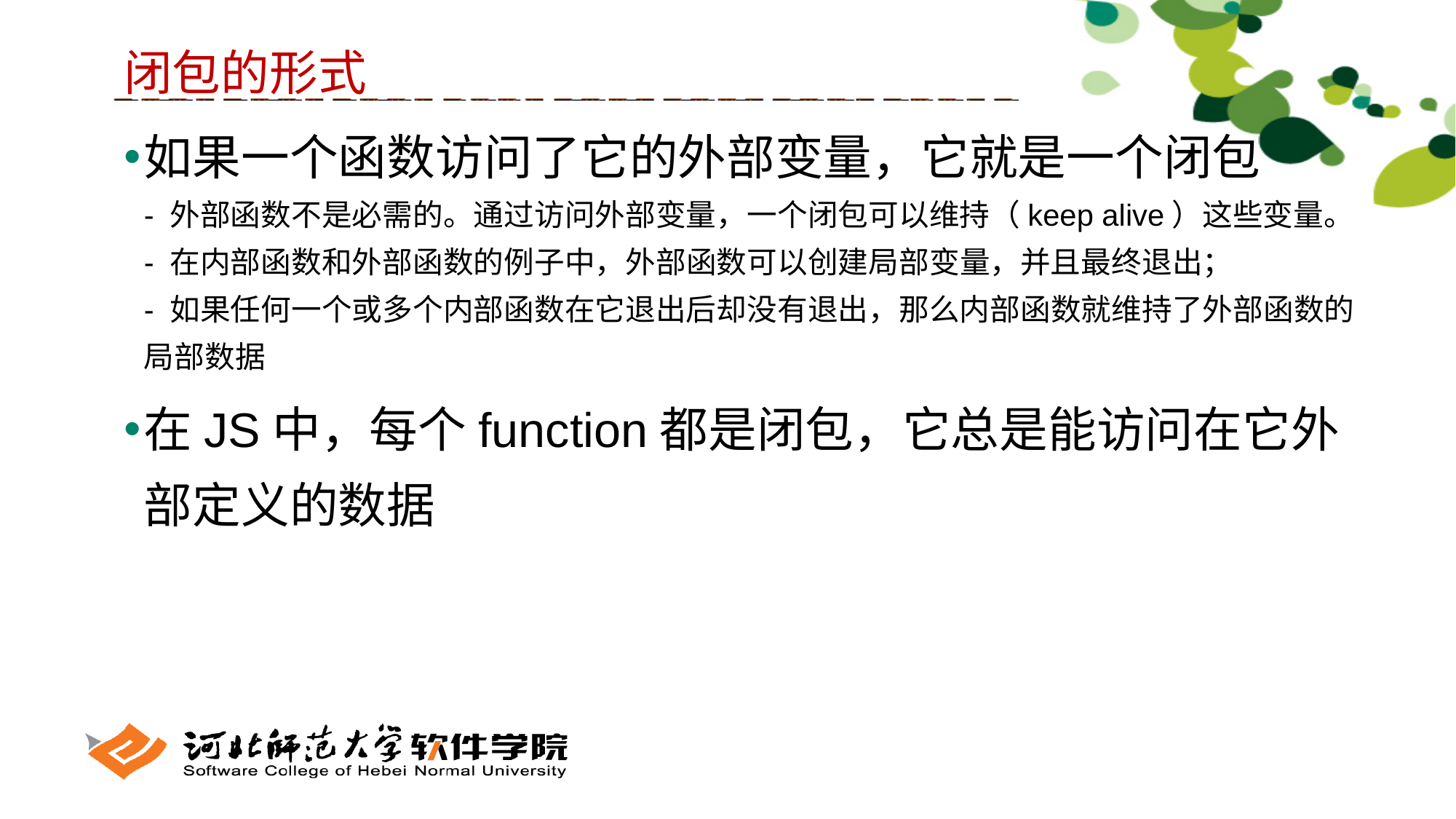

闭包的形式
如果一个函数访问了它的外部变量，它就是一个闭包
- 外部函数不是必需的。通过访问外部变量，一个闭包可以维持（keep alive）这些变量。
- 在内部函数和外部函数的例子中，外部函数可以创建局部变量，并且最终退出；
- 如果任何一个或多个内部函数在它退出后却没有退出，那么内部函数就维持了外部函数的局部数据
在JS中，每个function都是闭包，它总是能访问在它外部定义的数据